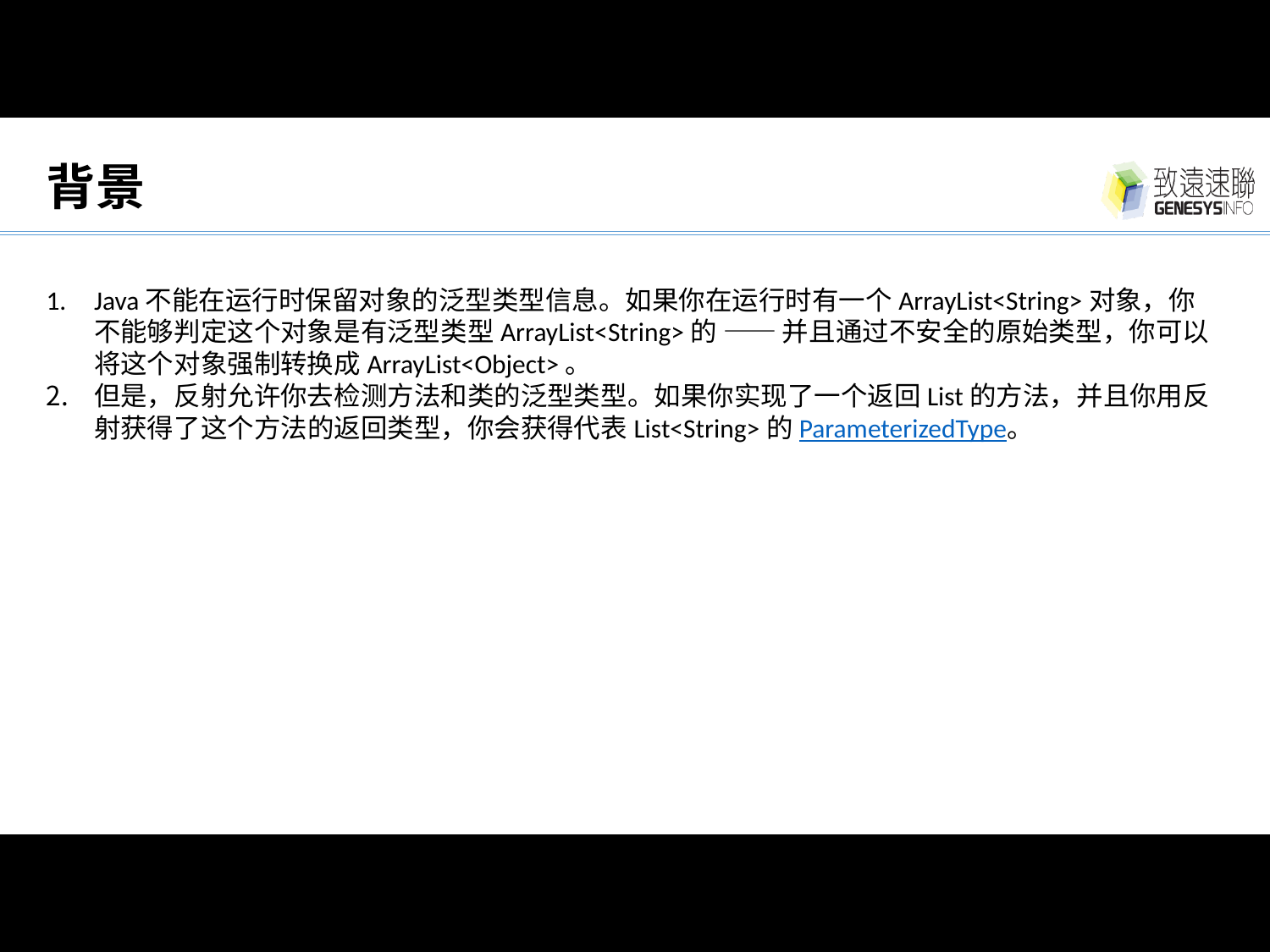

背景
Java不能在运行时保留对象的泛型类型信息。如果你在运行时有一个ArrayList<String>对象，你不能够判定这个对象是有泛型类型ArrayList<String>的 —— 并且通过不安全的原始类型，你可以将这个对象强制转换成ArrayList<Object>。
但是，反射允许你去检测方法和类的泛型类型。如果你实现了一个返回List的方法，并且你用反射获得了这个方法的返回类型，你会获得代表List<String>的ParameterizedType。